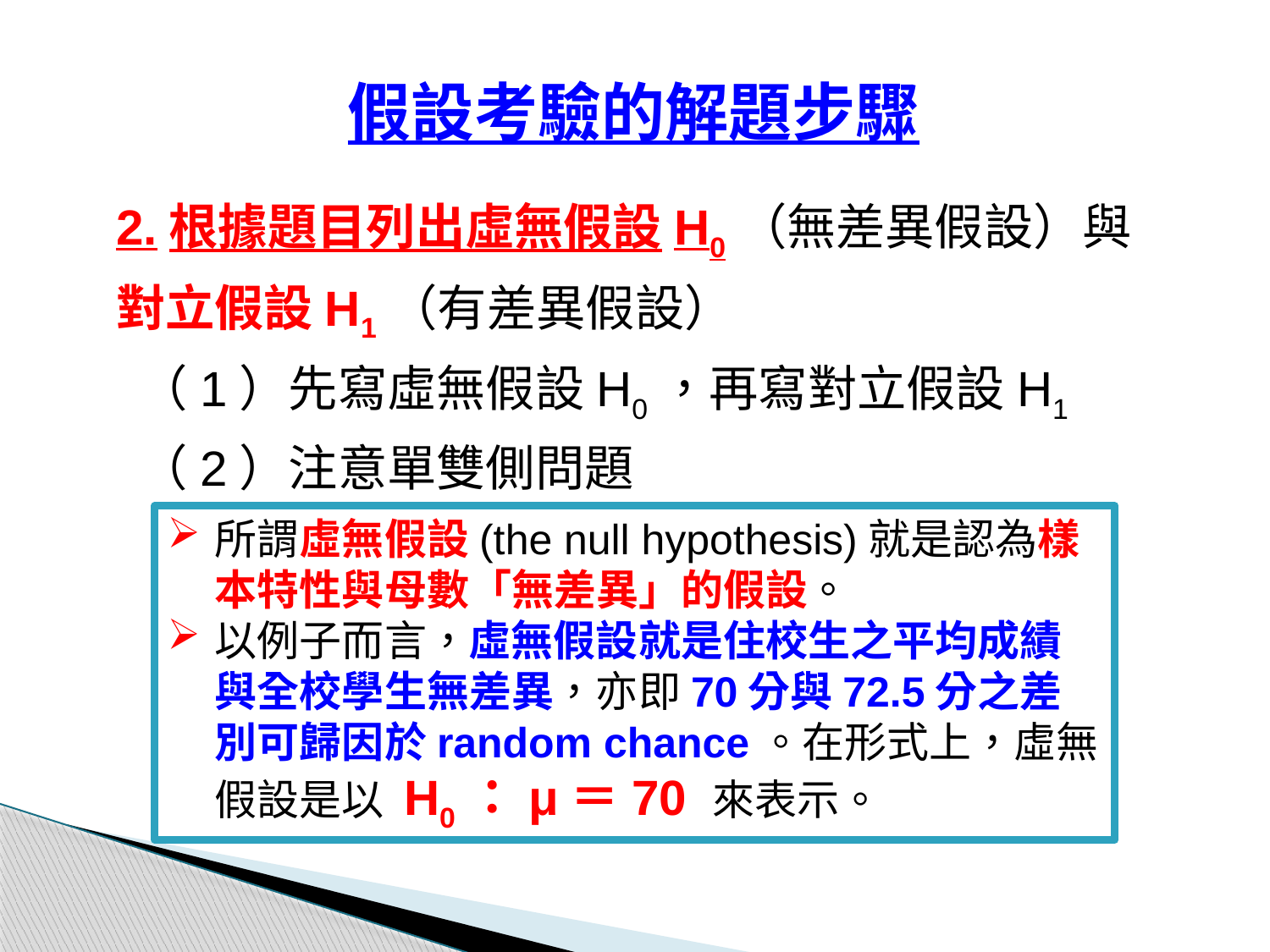

假設考驗的解題步驟
2.根據題目列出虛無假設H0（無差異假設）與對立假設H1（有差異假設）
 （1）先寫虛無假設H0，再寫對立假設H1
 （2）注意單雙側問題
所謂虛無假設(the null hypothesis)就是認為樣本特性與母數「無差異」的假設。
以例子而言，虛無假設就是住校生之平均成績與全校學生無差異，亦即70分與72.5分之差別可歸因於random chance。在形式上，虛無假設是以 H0：μ＝70 來表示。